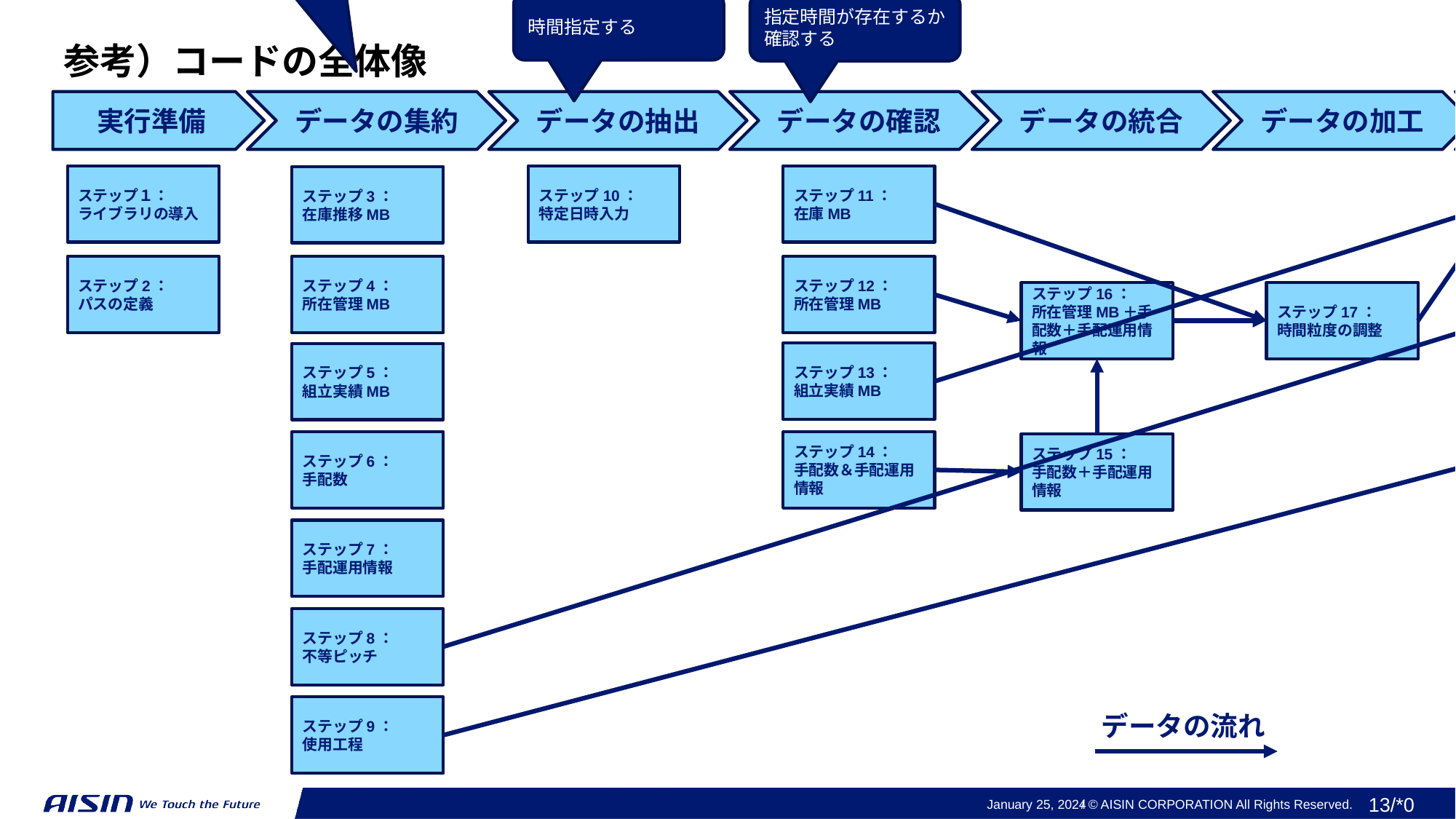

複数ファイルを１つにする
時間指定する
指定時間が存在するか確認する
参考）コードの全体像
実行準備
データの集約
データの抽出
データの確認
データの統合
データの加工
データの統合
データの加工
データの前処理
モデルの構築
ステップ24：
学習やSHAP値計算など
ステップ１：
ライブラリの導入
ステップ10：
特定日時入力
ステップ11：
在庫MB
ステップ18：
組立実績MB
ステップ3：
在庫推移MB
ステップ22：
欠損値削除など
ステップ21：
必要変数の計算
ステップ23：
最終成果物フォルダー作成
ステップ12：
所在管理MB
ステップ2：
パスの定義
ステップ4：
所在管理MB
ステップ19：
不等ピッチ
ステップ17：
時間粒度の調整
ステップ16：
所在管理MB＋手配数＋手配運用情報
ステップ13：
組立実績MB
ステップ5：
組立実績MB
ステップ20：
使用工程
ステップ14：
手配数＆手配運用情報
ステップ6：
手配数
ステップ15：
手配数＋手配運用情報
ステップ7：
手配運用情報
ステップ8：
不等ピッチ
ステップ9：
使用工程
データの流れ
January 25, 2024